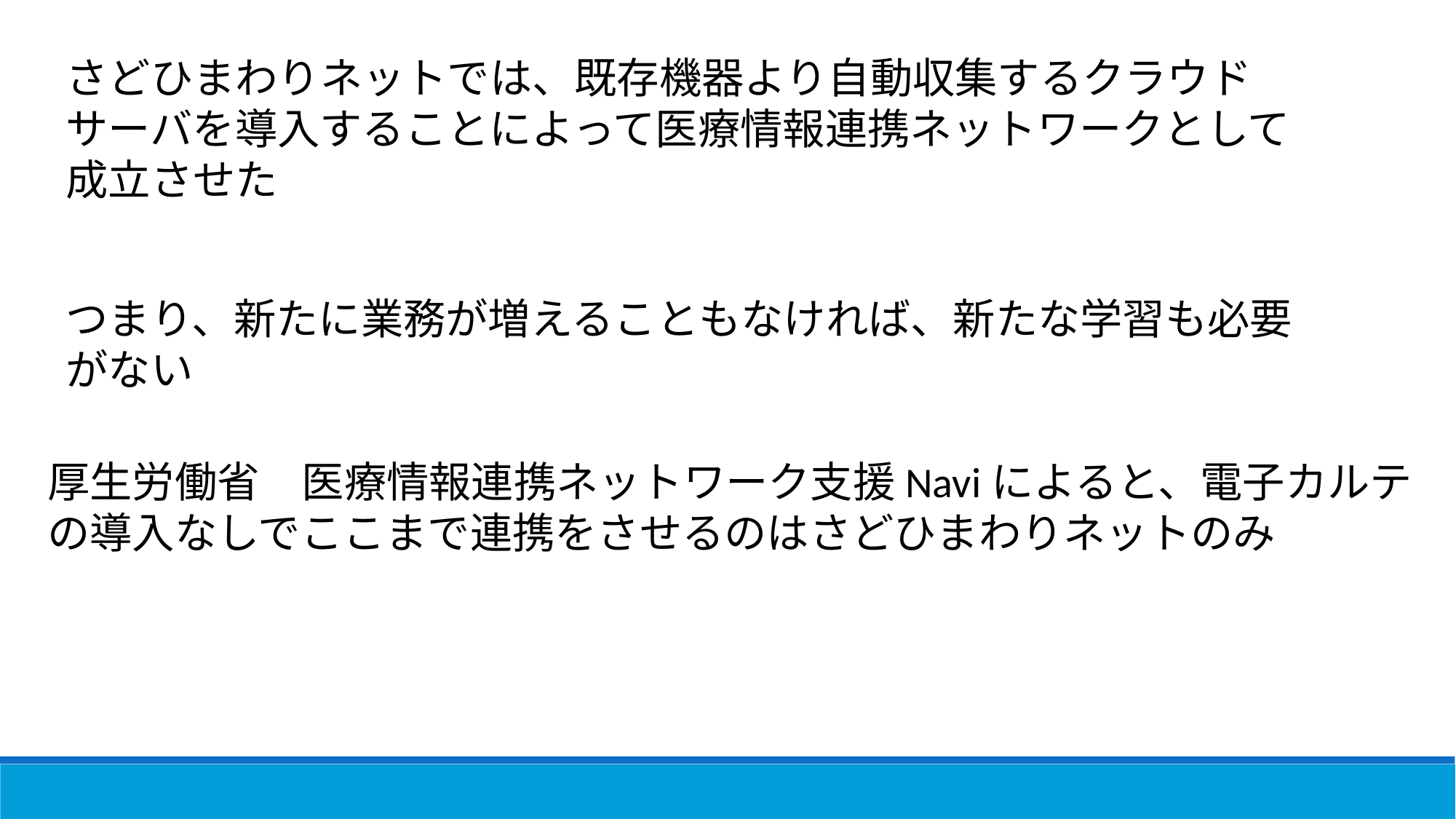

さどひまわりネットでは、既存機器より自動収集するクラウドサーバを導入することによって医療情報連携ネットワークとして成立させた
つまり、新たに業務が増えることもなければ、新たな学習も必要がない
厚生労働省　医療情報連携ネットワーク支援Naviによると、電子カルテの導入なしでここまで連携をさせるのはさどひまわりネットのみ